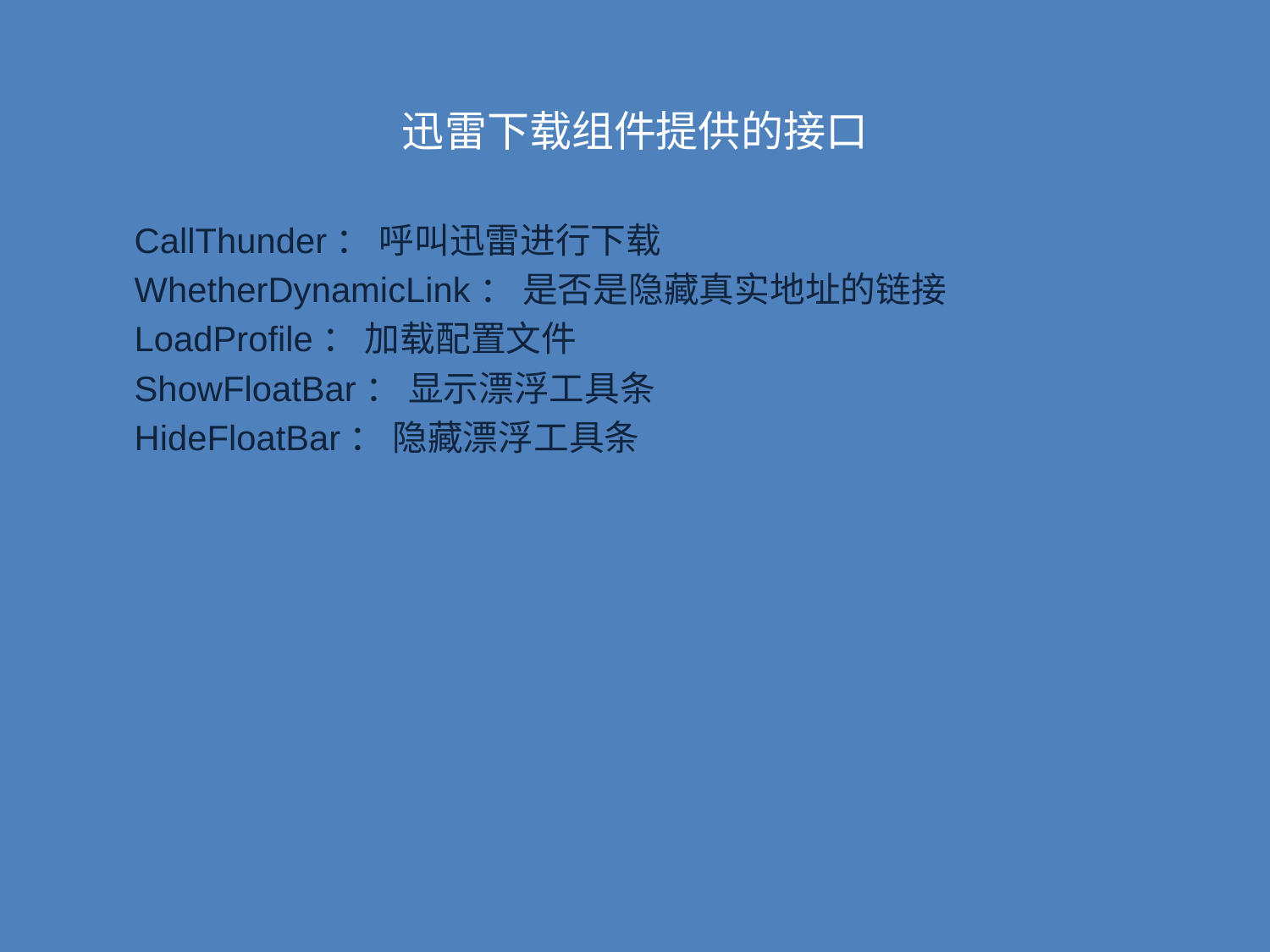

# 迅雷下载组件提供的接口
CallThunder： 呼叫迅雷进行下载
WhetherDynamicLink： 是否是隐藏真实地址的链接
LoadProfile： 加载配置文件
ShowFloatBar： 显示漂浮工具条
HideFloatBar： 隐藏漂浮工具条